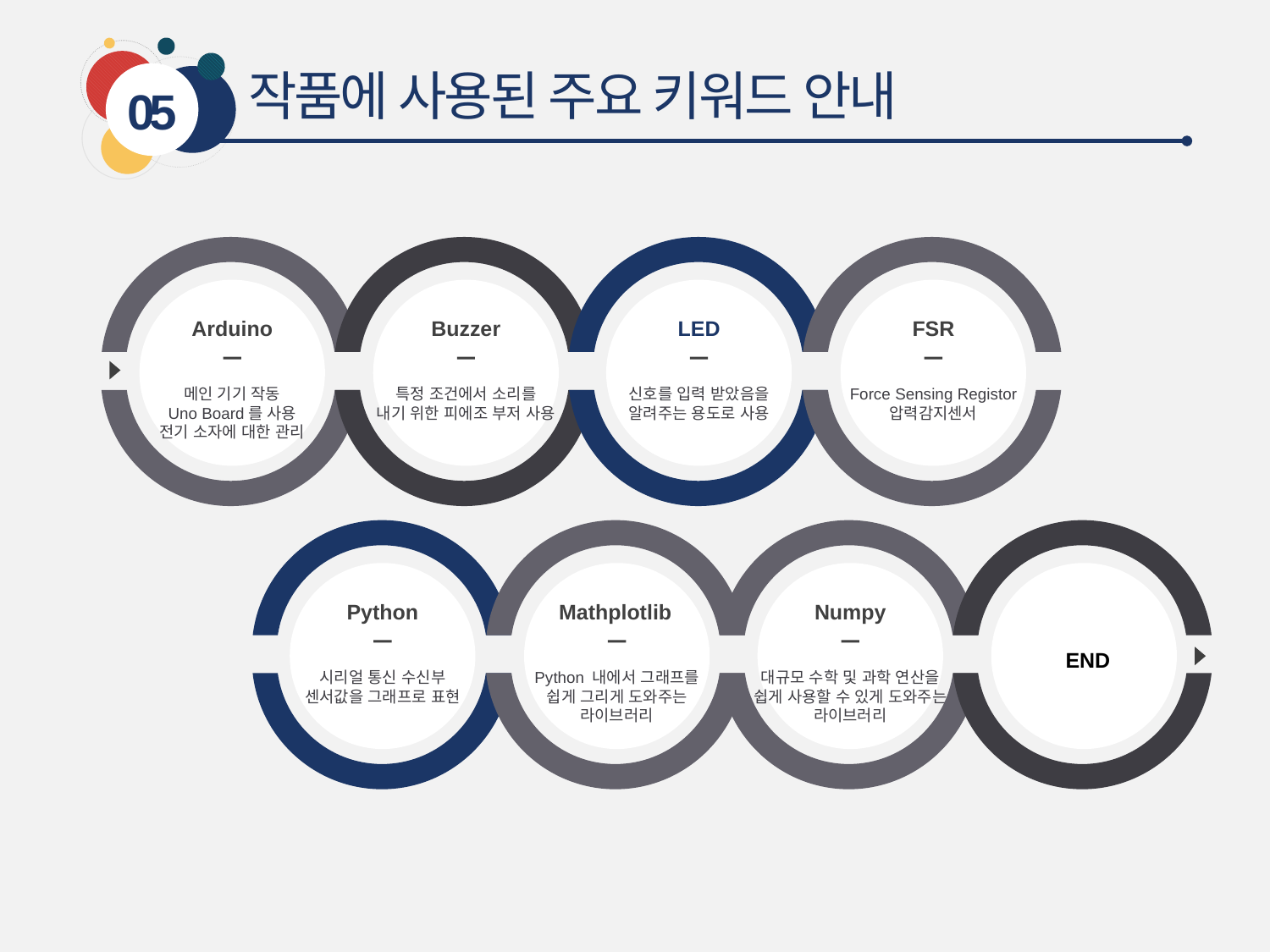

작품에 사용된 주요 키워드 안내
05

Arduino
Buzzer
LED
FSR

메인 기기 작동
Uno Board를 사용
전기 소자에 대한 관리
특정 조건에서 소리를
내기 위한 피에조 부저 사용
신호를 입력 받았음을
알려주는 용도로 사용
Force Sensing Registor
압력감지센서

      END
Python

Mathplotlib
Numpy

시리얼 통신 수신부
센서값을 그래프로 표현
Python 내에서 그래프를
쉽게 그리게 도와주는
라이브러리
대규모 수학 및 과학 연산을
쉽게 사용할 수 있게 도와주는
라이브러리